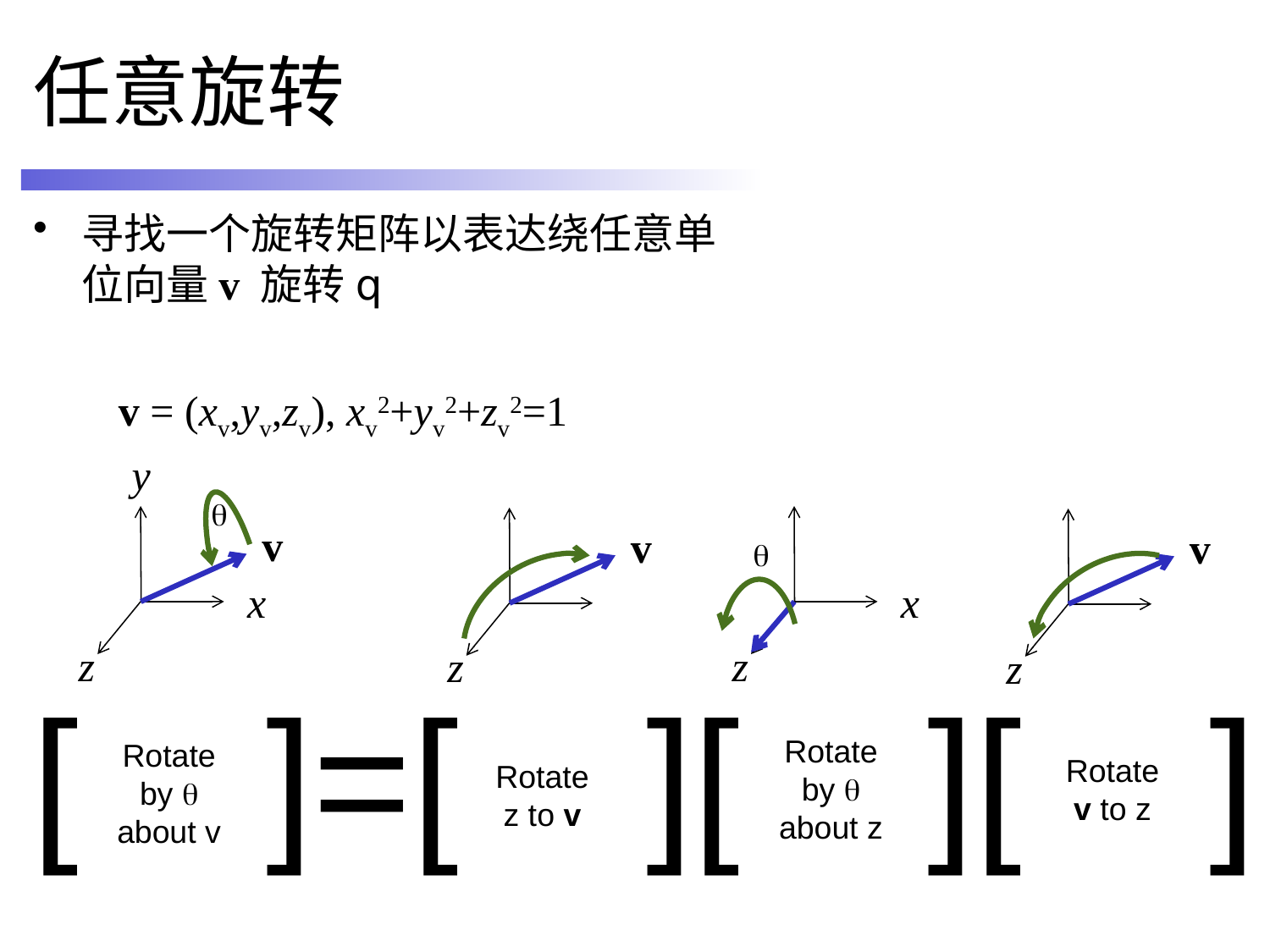

# 任意旋转
寻找一个旋转矩阵以表达绕任意单位向量v 旋转θ

v = (xv,yv,zv), xv2+yv2+zv2=1
y
θ

v
v
v
θ

x
x

z
z
z
z
[    ]=[    ][    ][    ]
Rotate
by θ
about z
Rotate
by θ
about v
Rotate
v to z
Rotate
z to v